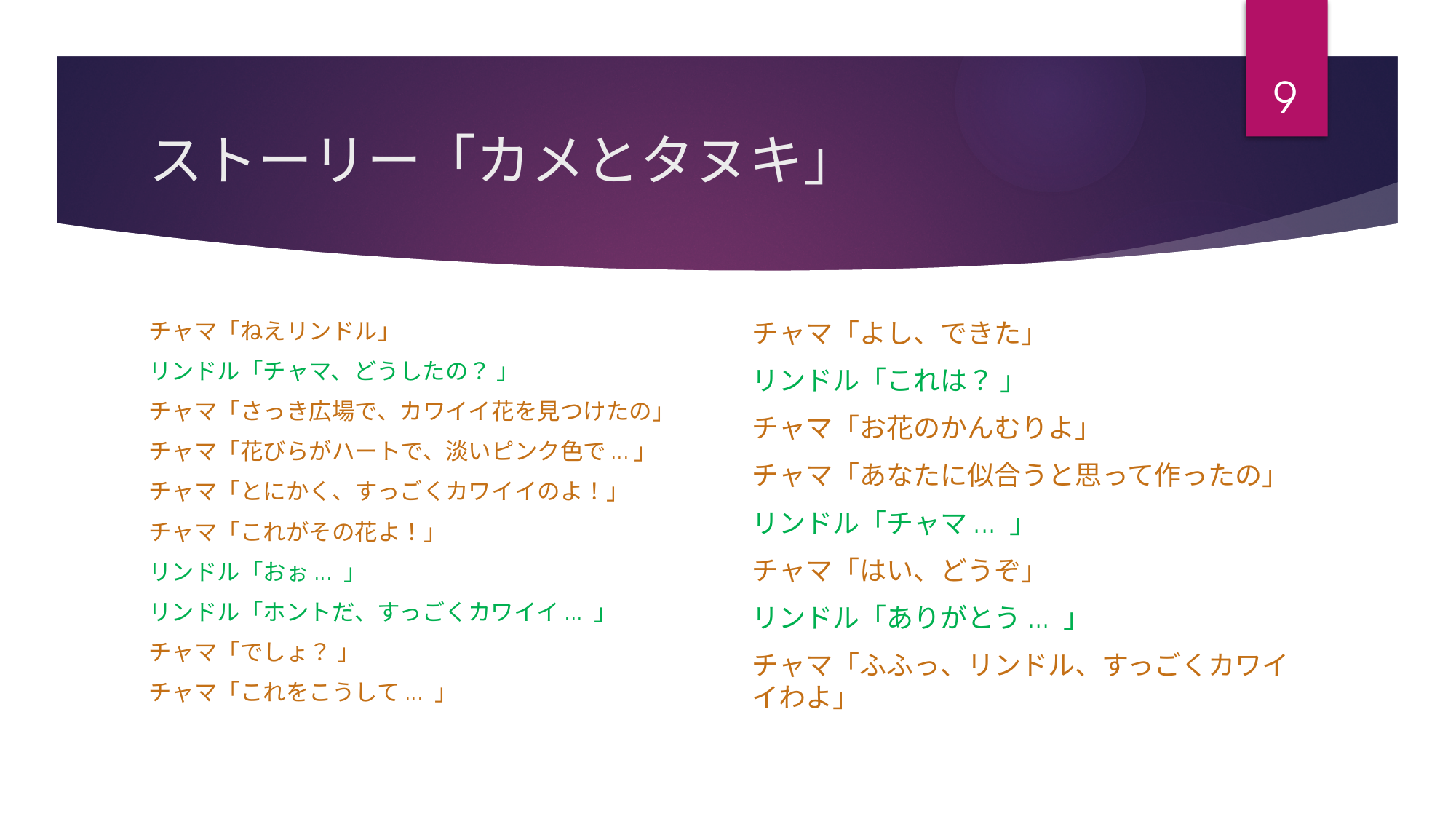

9
# ストーリー「カメとタヌキ」
チャマ「ねえリンドル」
リンドル「チャマ、どうしたの？ 」
チャマ「さっき広場で、カワイイ花を見つけたの」
チャマ「花びらがハートで、淡いピンク色で...」
チャマ「とにかく、すっごくカワイイのよ！」
チャマ「これがその花よ！」
リンドル「おぉ... 」
リンドル「ホントだ、すっごくカワイイ... 」
チャマ「でしょ？ 」
チャマ「これをこうして... 」
チャマ「よし、できた」
リンドル「これは？ 」
チャマ「お花のかんむりよ」
チャマ「あなたに似合うと思って作ったの」
リンドル「チャマ... 」
チャマ「はい、どうぞ」
リンドル「ありがとう... 」
チャマ「ふふっ、リンドル、すっごくカワイイわよ」